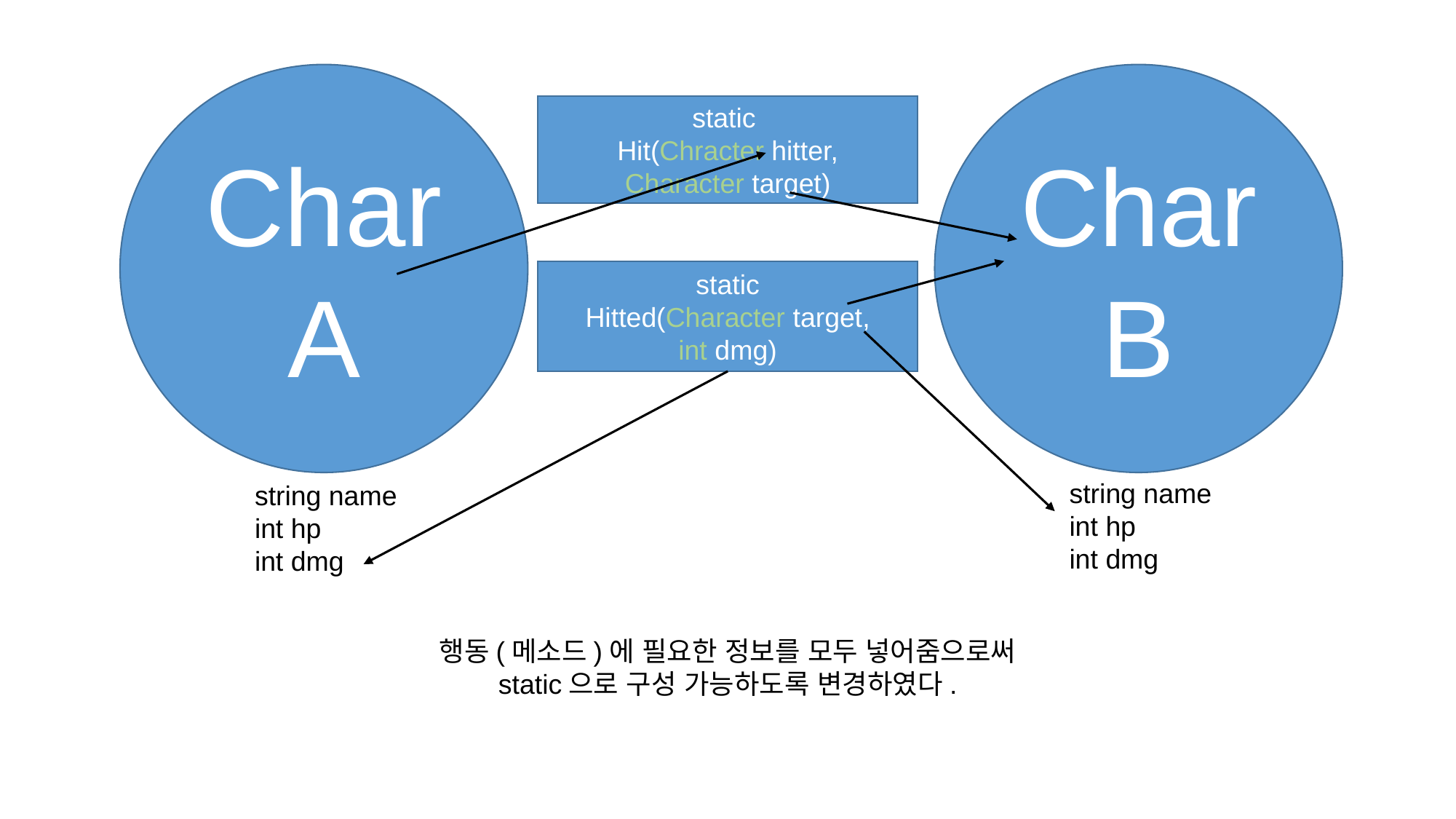

CharB
CharA
static
Hit(Chracter hitter,
Character target)
static
Hitted(Character target,
int dmg)
string name
int hp
int dmg
string name
int hp
int dmg
행동(메소드)에 필요한 정보를 모두 넣어줌으로써
static으로 구성 가능하도록 변경하였다.